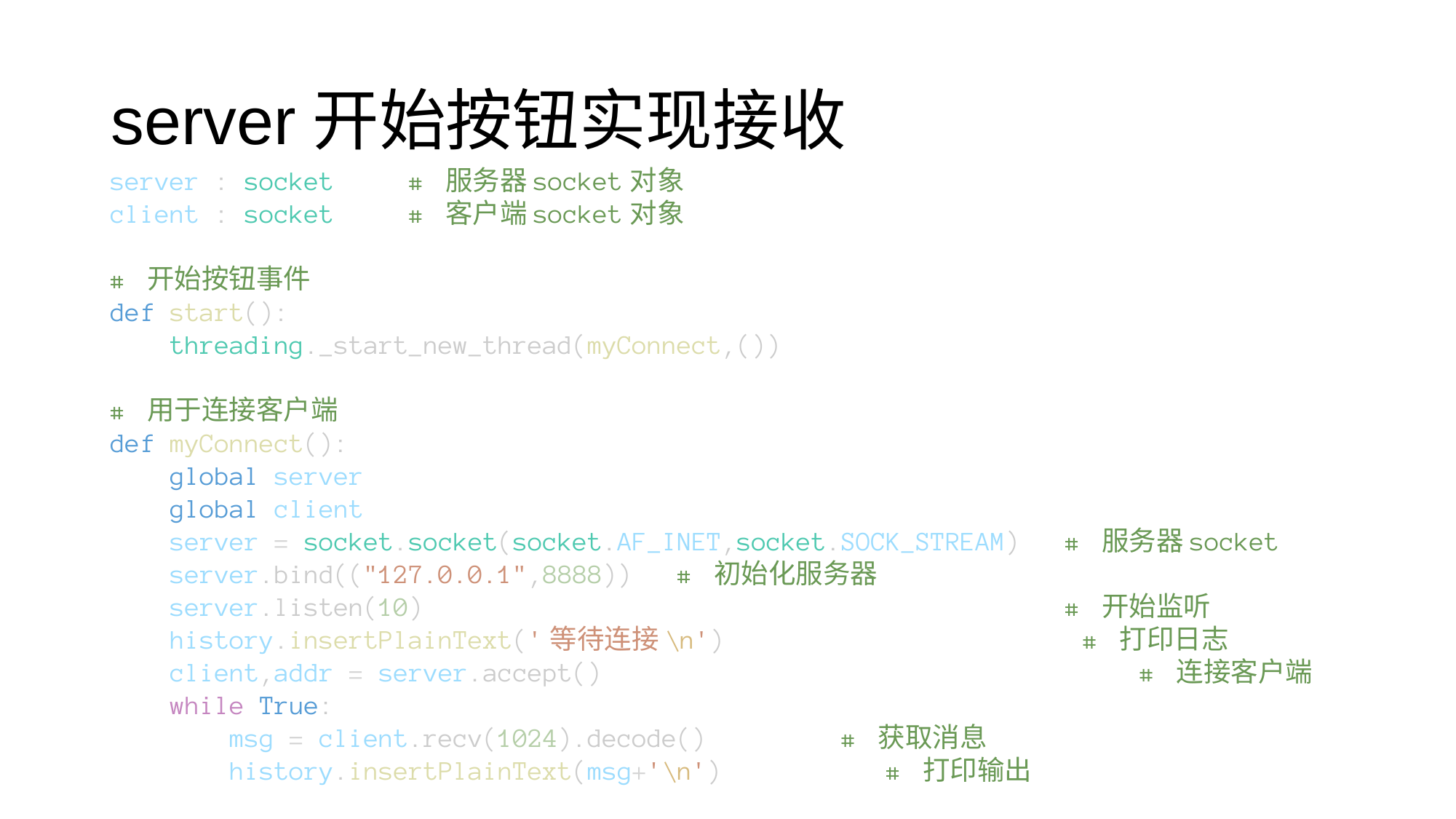

# server开始按钮实现接收
server : socket     # 服务器socket对象
client : socket     # 客户端socket对象
# 开始按钮事件
def start():
    threading._start_new_thread(myConnect,())
# 用于连接客户端
def myConnect():
    global server
    global client
    server = socket.socket(socket.AF_INET,socket.SOCK_STREAM)   # 服务器socket
    server.bind(("127.0.0.1",8888))   # 初始化服务器
    server.listen(10)                                           # 开始监听
    history.insertPlainText('等待连接\n')                        # 打印日志
    client,addr = server.accept()                                    # 连接客户端
    while True:
        msg = client.recv(1024).decode()         # 获取消息
        history.insertPlainText(msg+'\n')           # 打印输出